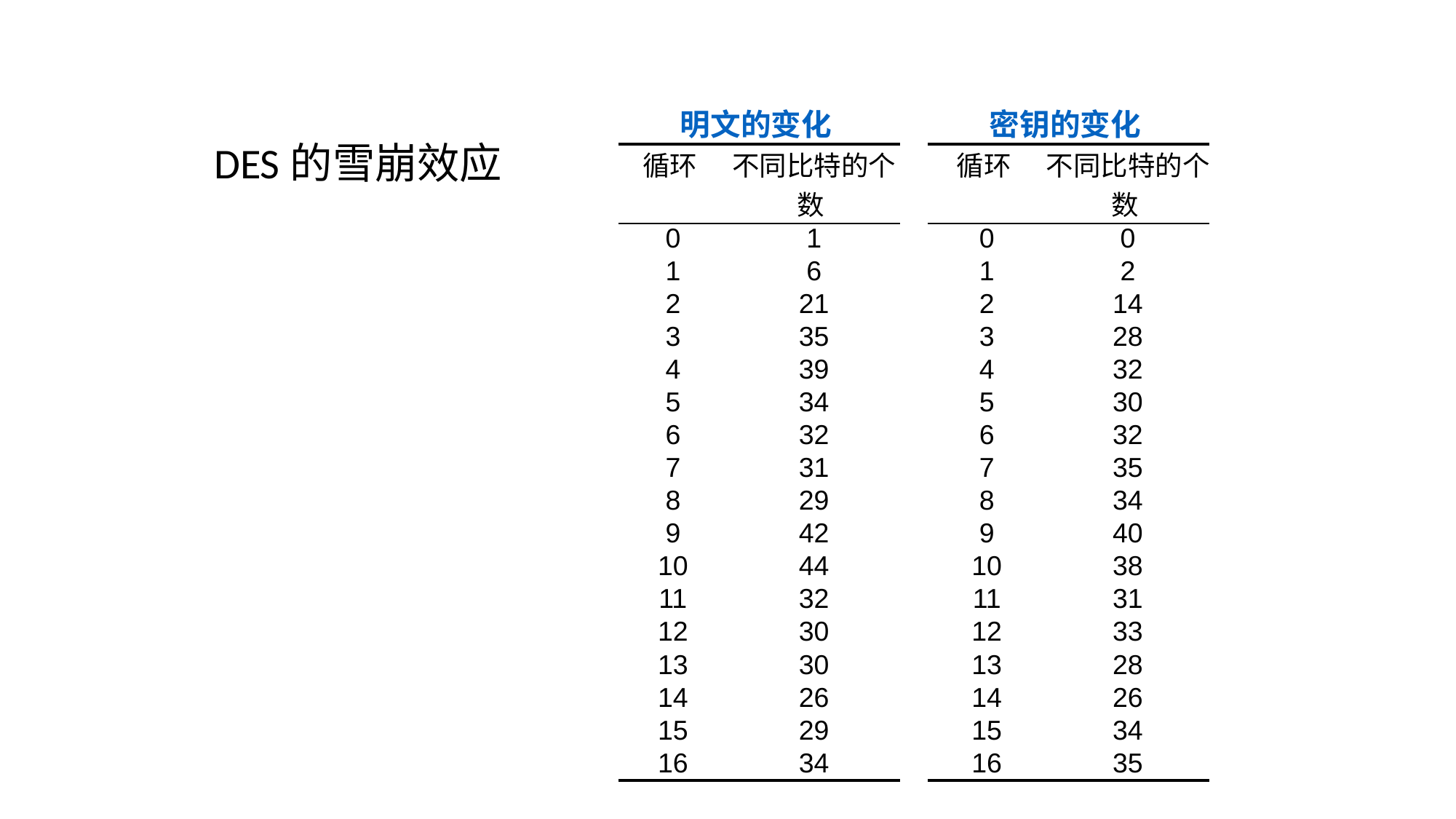

| 明文的变化 |  |
| --- | --- |
| 循环 | 不同比特的个数 |
| 0 | 1 |
| 1 | 6 |
| 2 | 21 |
| 3 | 35 |
| 4 | 39 |
| 5 | 34 |
| 6 | 32 |
| 7 | 31 |
| 8 | 29 |
| 9 | 42 |
| 10 | 44 |
| 11 | 32 |
| 12 | 30 |
| 13 | 30 |
| 14 | 26 |
| 15 | 29 |
| 16 | 34 |
| 密钥的变化 |  |
| --- | --- |
| 循环 | 不同比特的个数 |
| 0 | 0 |
| 1 | 2 |
| 2 | 14 |
| 3 | 28 |
| 4 | 32 |
| 5 | 30 |
| 6 | 32 |
| 7 | 35 |
| 8 | 34 |
| 9 | 40 |
| 10 | 38 |
| 11 | 31 |
| 12 | 33 |
| 13 | 28 |
| 14 | 26 |
| 15 | 34 |
| 16 | 35 |
DES的雪崩效应

30